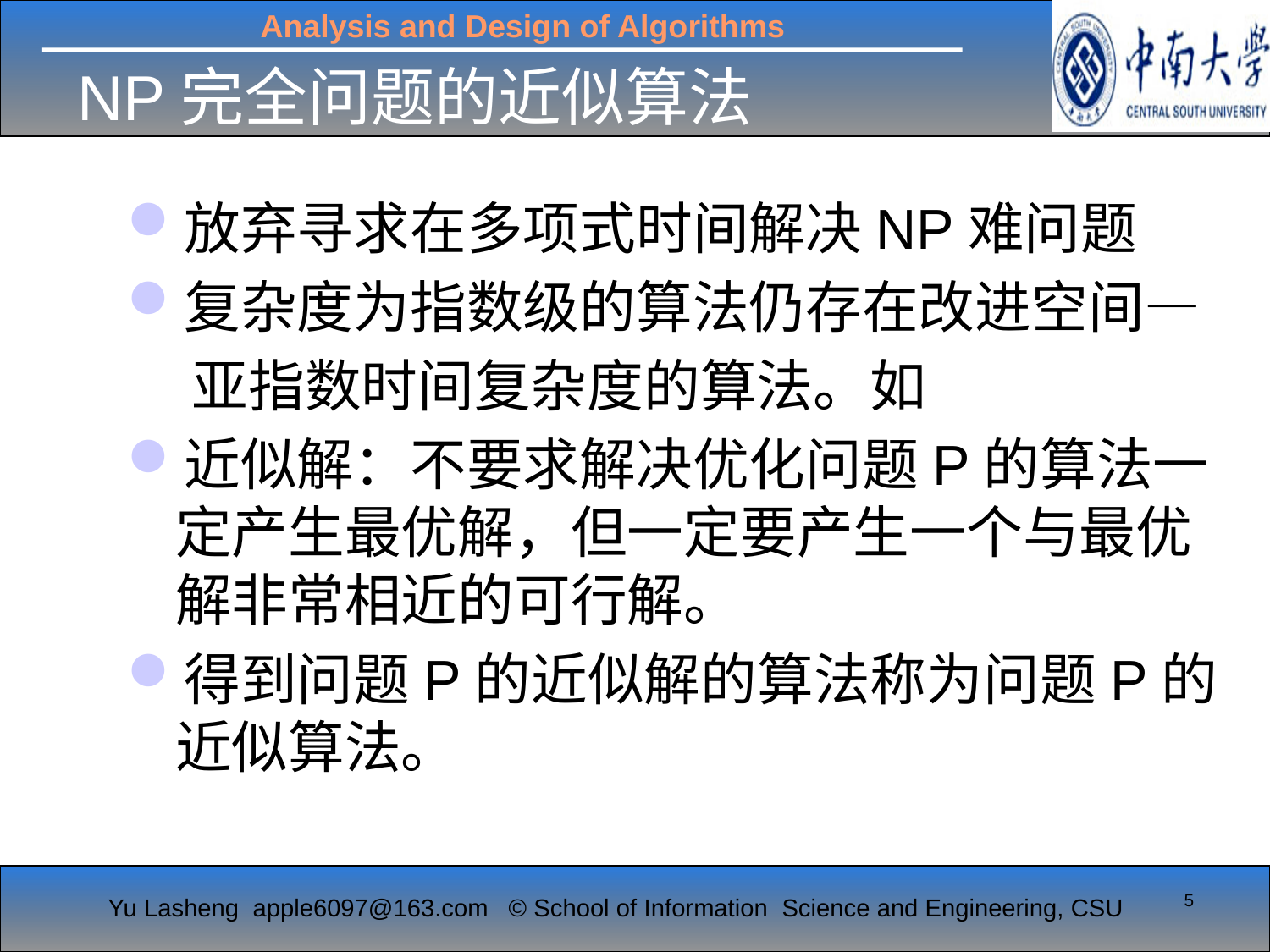

# NP完全问题的近似算法
放弃寻求在多项式时间解决NP难问题
复杂度为指数级的算法仍存在改进空间—
    亚指数时间复杂度的算法。如
近似解：不要求解决优化问题P的算法一定产生最优解，但一定要产生一个与最优解非常相近的可行解。
得到问题P的近似解的算法称为问题P的近似算法。
5